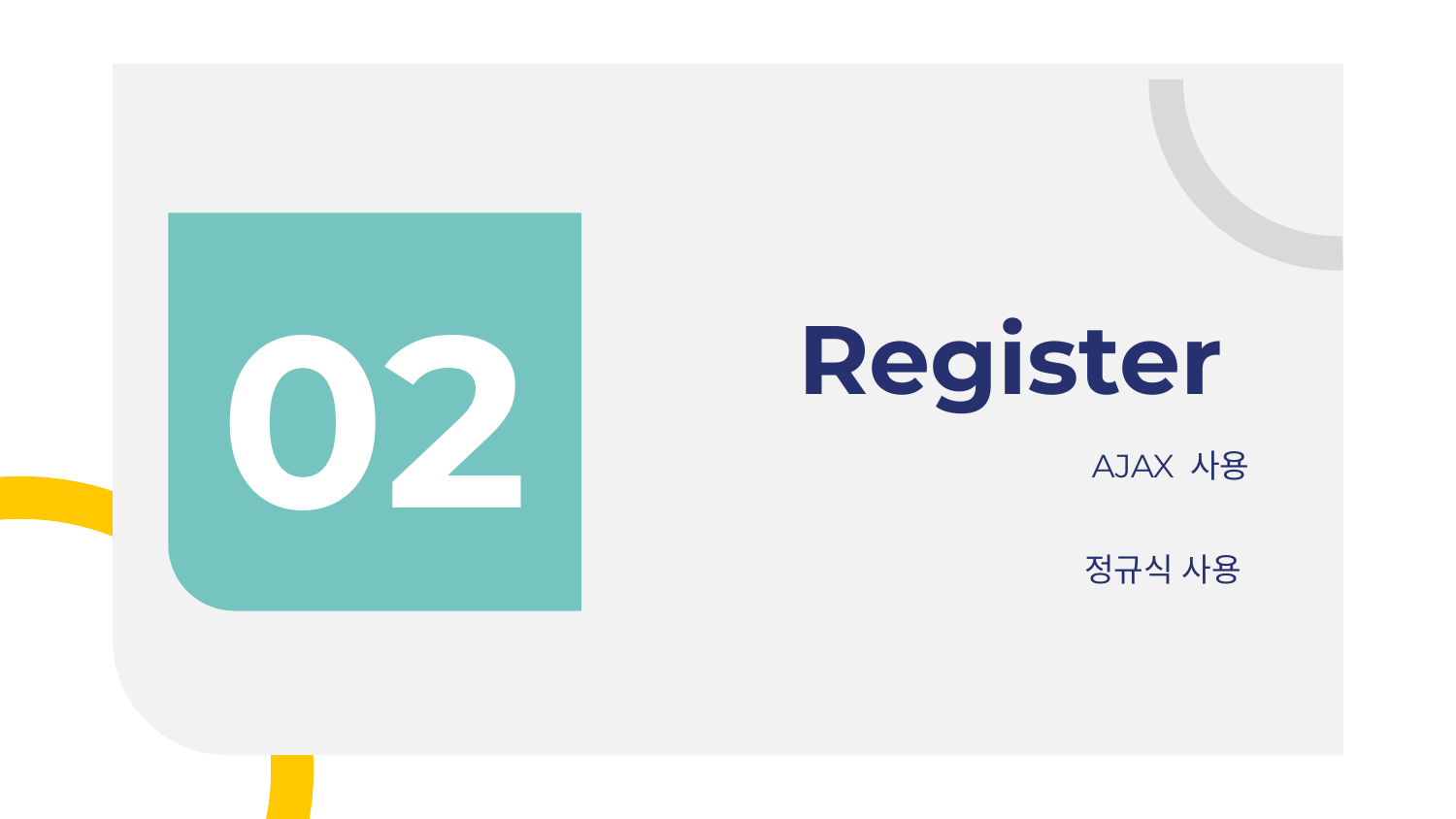

# Register
02
AJAX 사용
정규식 사용